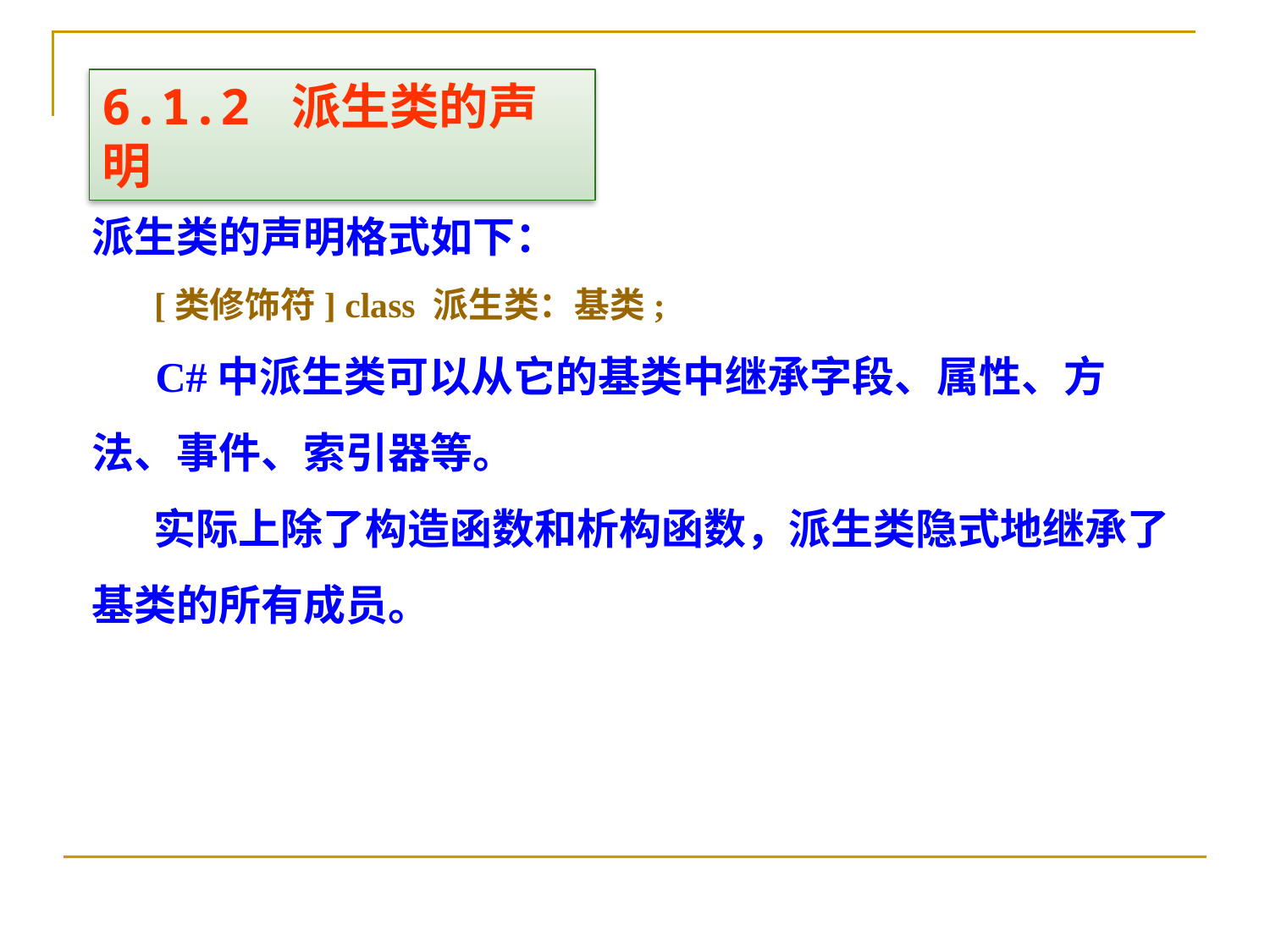

6.1.2 派生类的声明
派生类的声明格式如下：
       [类修饰符] class 派生类：基类;
      C#中派生类可以从它的基类中继承字段、属性、方法、事件、索引器等。
　  实际上除了构造函数和析构函数，派生类隐式地继承了基类的所有成员。